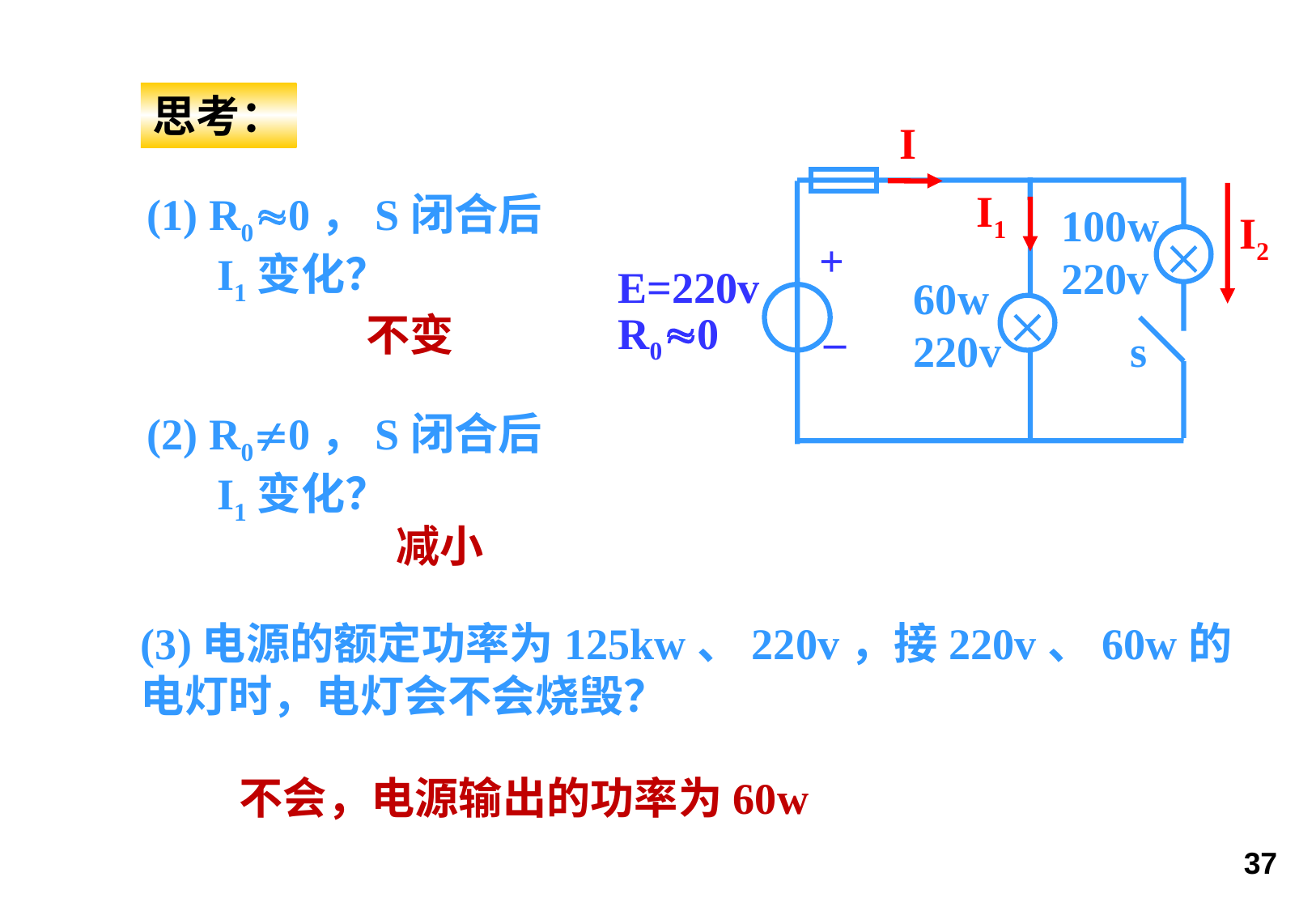

思考：
I

I1

100w
220v

I2
+
×
E=220v
60w
220v

_
×
R0≈0
s

(1) R0≈0，S闭合后
      I1变化？
不变
(2) R0≠0，S闭合后
      I1变化？
减小
(3)电源的额定功率为125kw、220v，接220v、60w的电灯时，电灯会不会烧毁？
不会，电源输出的功率为60w